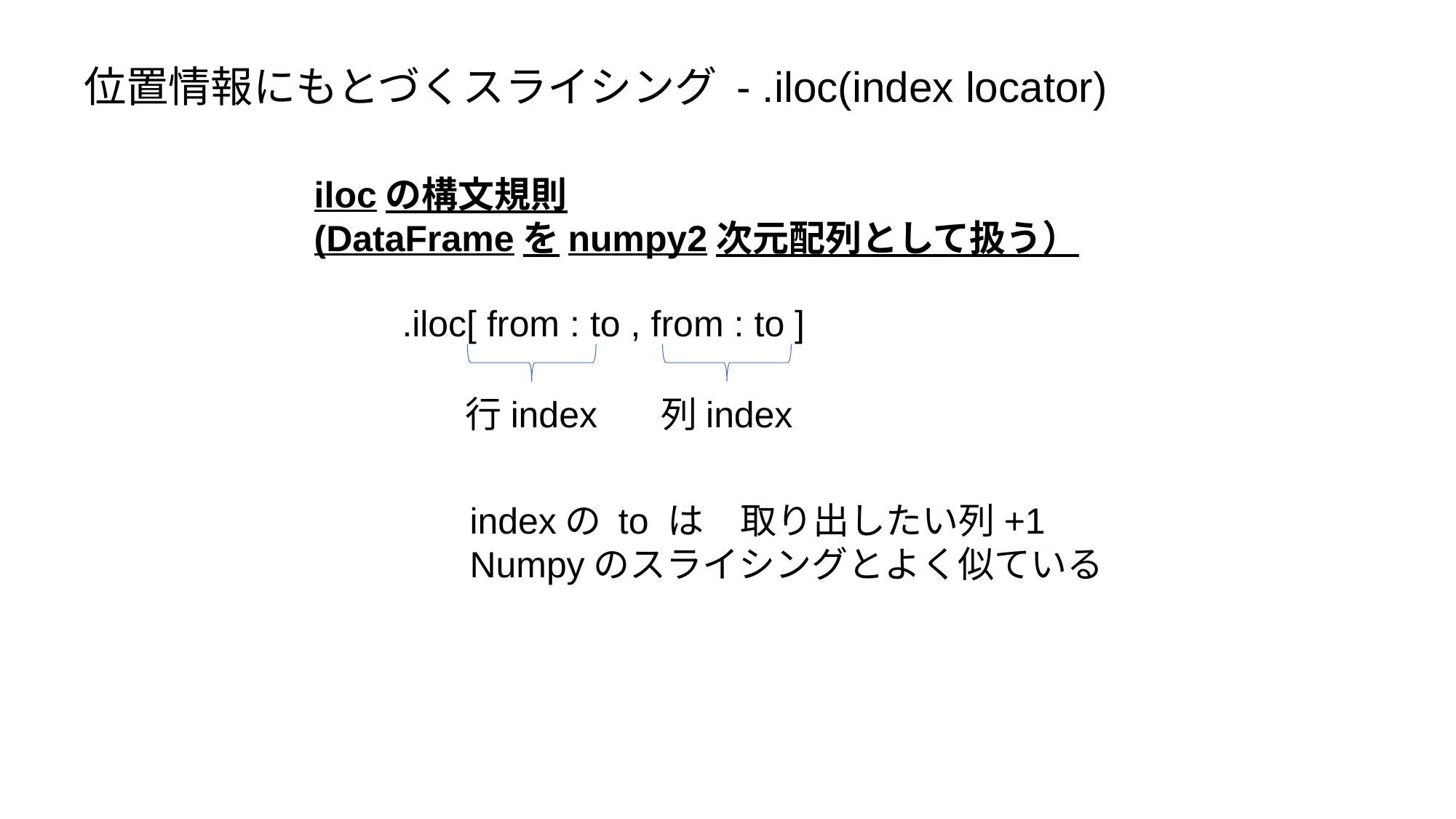

位置情報にもとづくスライシング - .iloc(index locator)
ilocの構文規則
(DataFrameをnumpy2次元配列として扱う）
.iloc[ from : to , from : to ]

行index
列index
indexの to は　取り出したい列+1
Numpyのスライシングとよく似ている